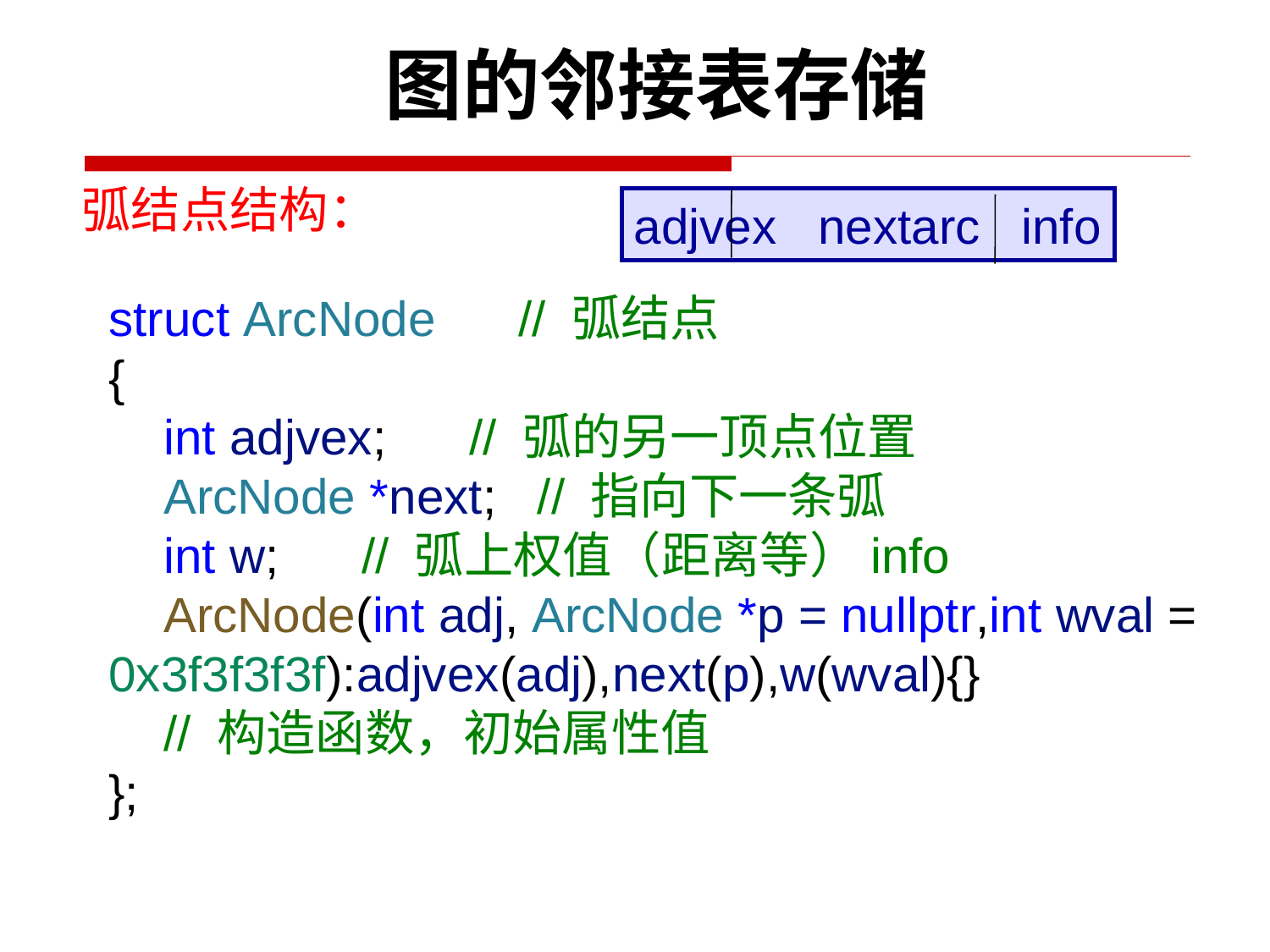

图的邻接表存储
弧结点结构：
adjvex   nextarc   info
struct ArcNode      // 弧结点
{
    int adjvex;      // 弧的另一顶点位置
    ArcNode *next;   // 指向下一条弧
    int w;      // 弧上权值（距离等）info
    ArcNode(int adj, ArcNode *p = nullptr,int wval = 0x3f3f3f3f):adjvex(adj),next(p),w(wval){}
    // 构造函数，初始属性值
};